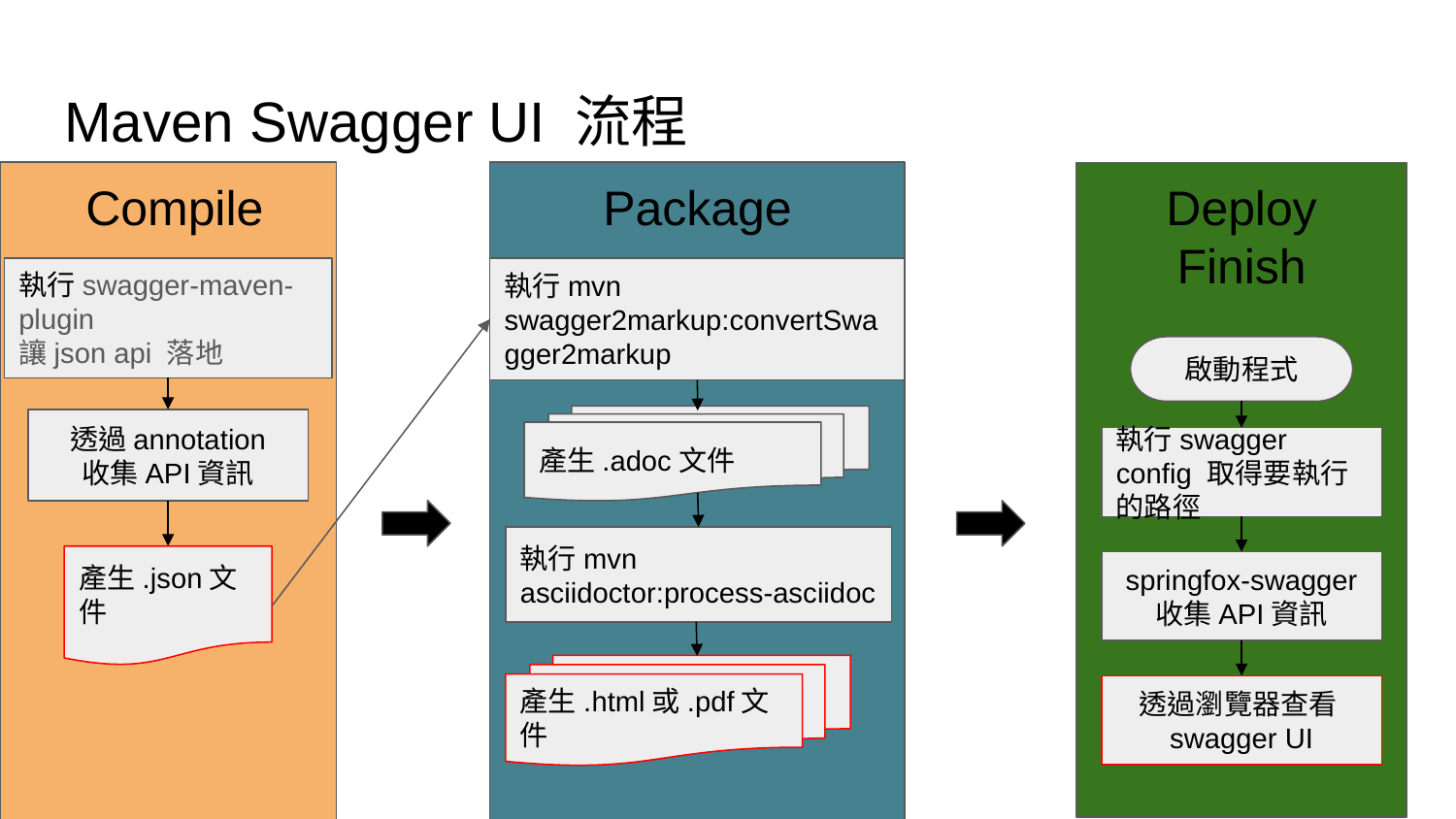

# Maven Swagger UI 流程
Compile

Package
執行mvn swagger2markup:convertSwagger2markup
產生.adoc文件
執行mvn asciidoctor:process-asciidoc
產生.html或.pdf文件

Deploy Finish
啟動程式
執行swagger config 取得要執行的路徑
springfox-swagger
收集API資訊
透過瀏覽器查看swagger UI

執行swagger-maven-plugin
讓json api 落地

透過annotation
收集API資訊

產生.json文件